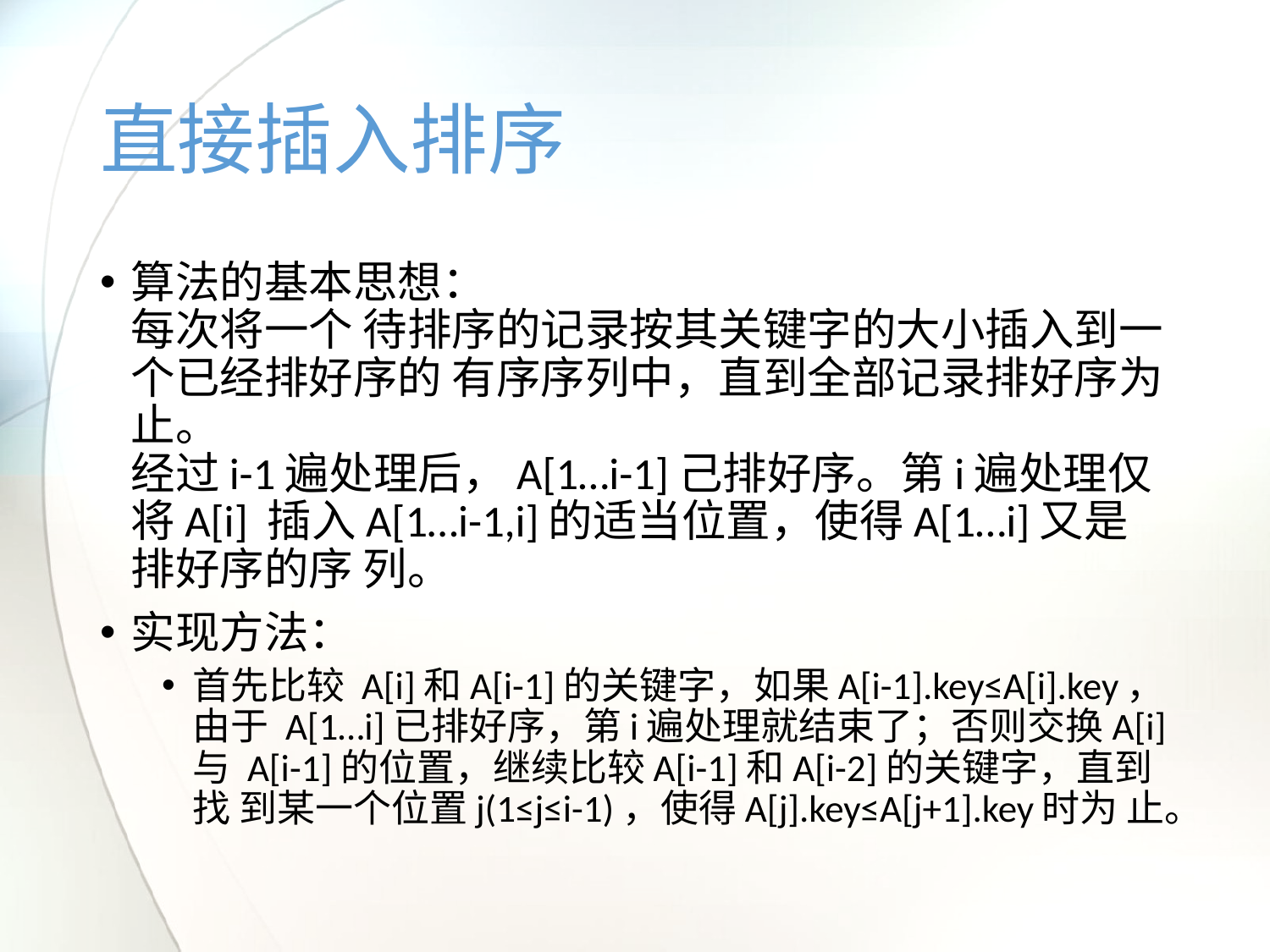

# 直接插入排序
算法的基本思想：
每次将一个 待排序的记录按其关键字的大小插入到一个已经排好序的 有序序列中，直到全部记录排好序为止。
经过i-1遍处理后，A[1…i-1]己排好序。第i遍处理仅将A[i] 插入A[1…i-1,i]的适当位置，使得A[1…i]又是排好序的序 列。
实现方法：
首先比较 A[i]和A[i-1]的关键字，如果A[i-1].key≤A[i].key，由于 A[1…i]已排好序，第i遍处理就结束了；否则交换A[i]与 A[i-1]的位置，继续比较A[i-1]和A[i-2]的关键字，直到找 到某一个位置j(1≤j≤i-1)，使得A[j].key≤A[j+1].key时为 止。